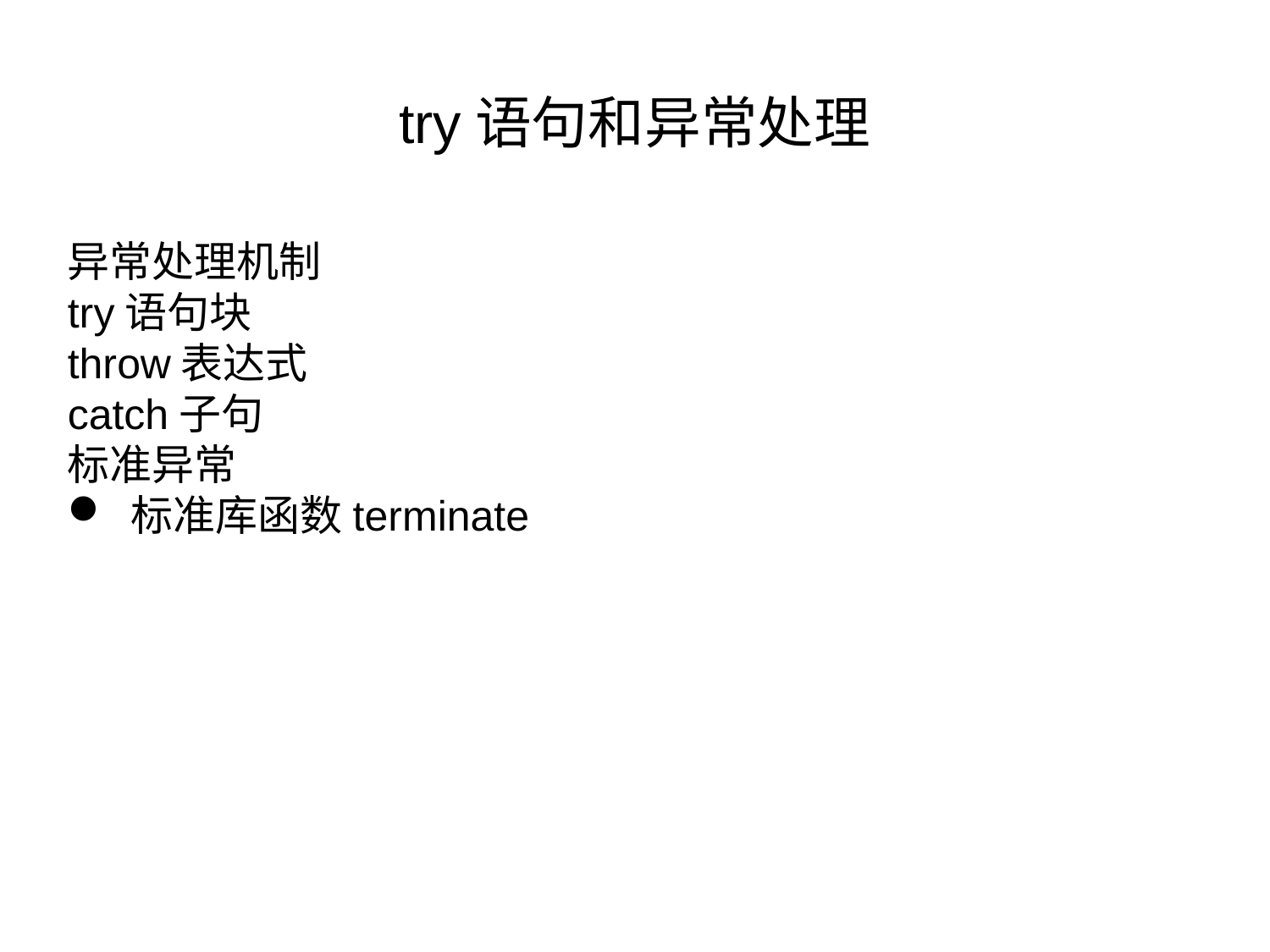

try语句和异常处理
异常处理机制
try语句块
throw表达式
catch子句
标准异常
标准库函数terminate